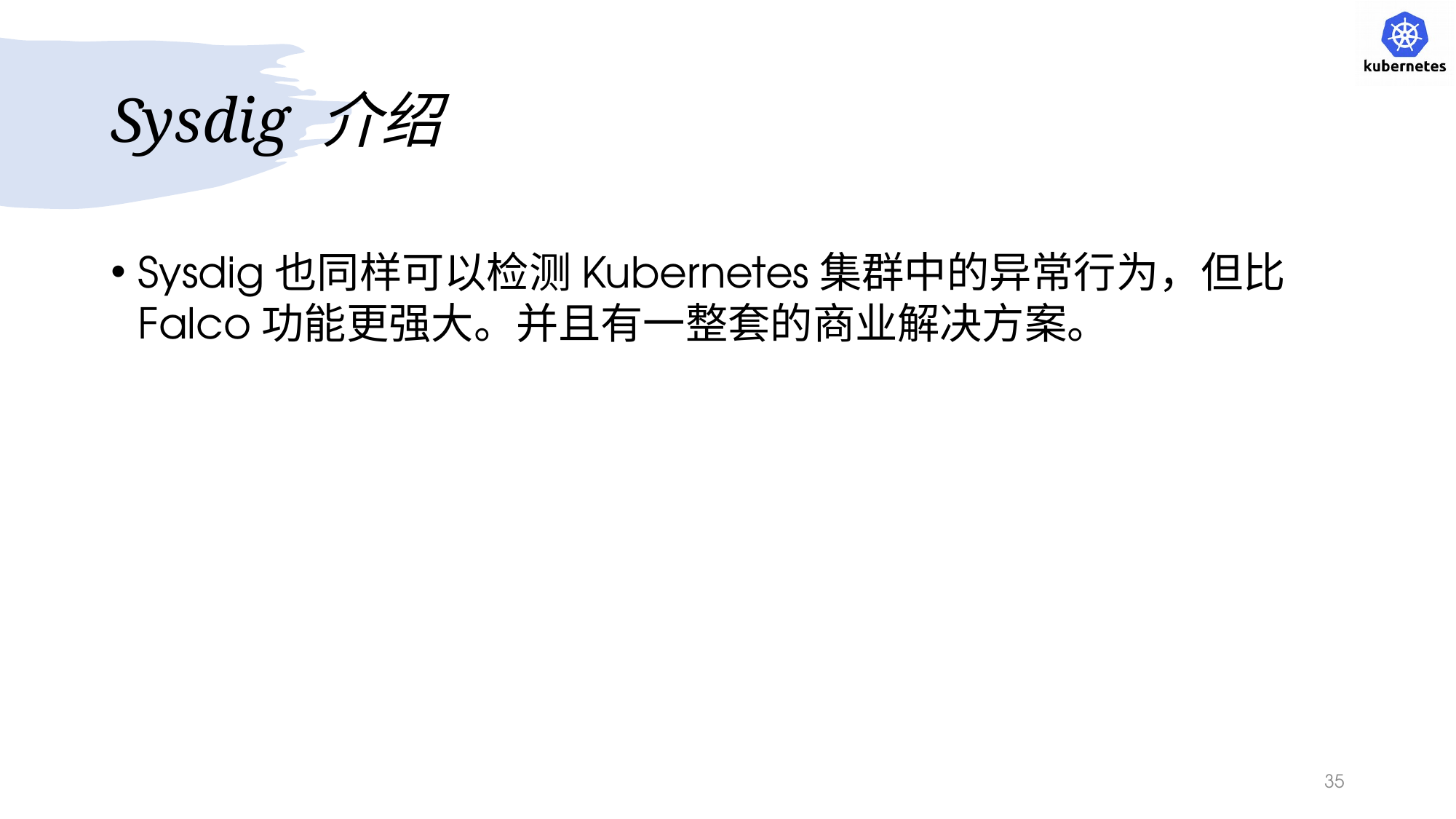

# Sysdig 介绍
Sysdig也同样可以检测Kubernetes集群中的异常行为，但比Falco功能更强大。并且有一整套的商业解决方案。
35